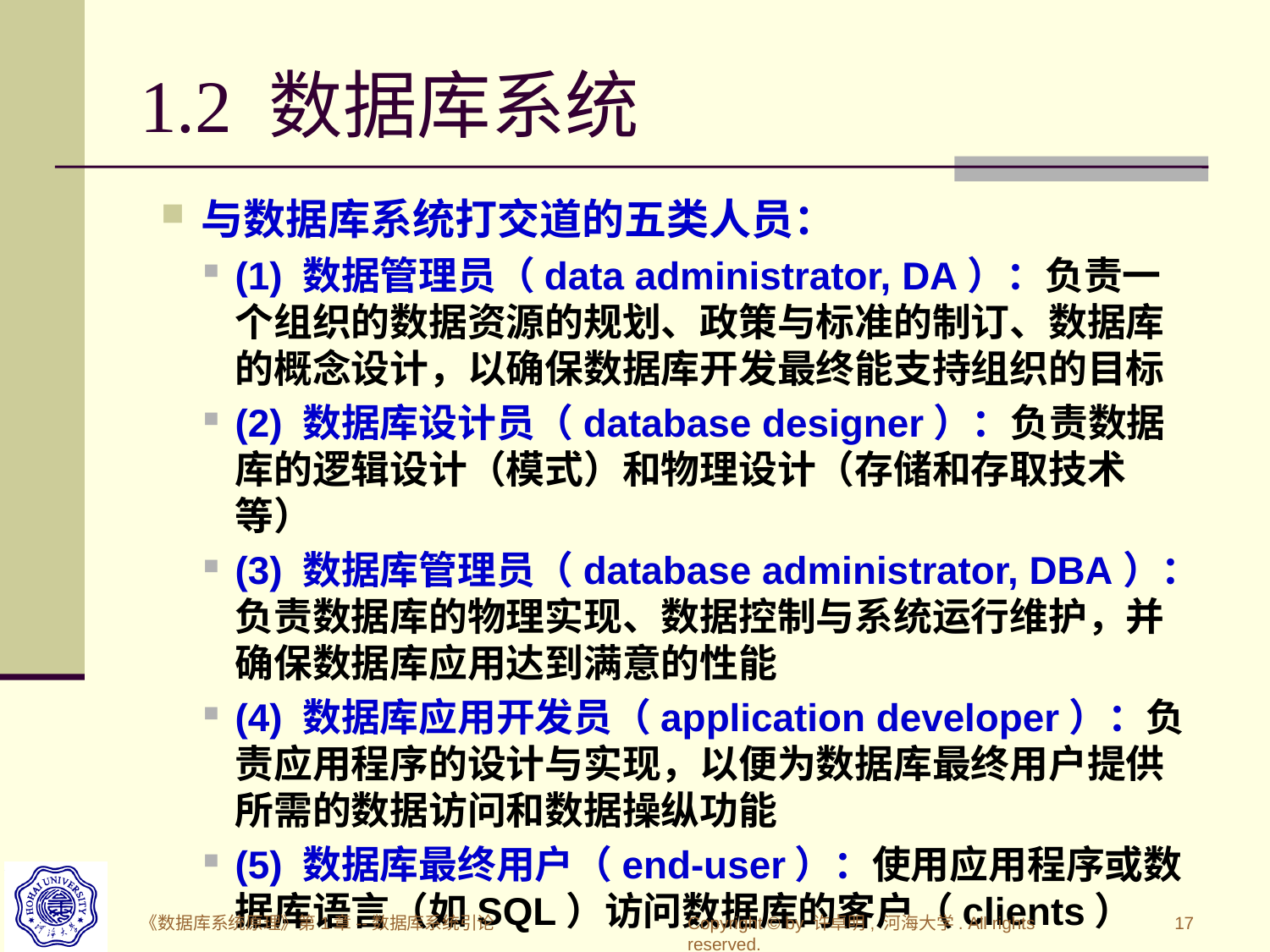

# 1.2 数据库系统
与数据库系统打交道的五类人员：
(1) 数据管理员（data administrator, DA）：负责一个组织的数据资源的规划、政策与标准的制订、数据库的概念设计，以确保数据库开发最终能支持组织的目标
(2) 数据库设计员（database designer）：负责数据库的逻辑设计（模式）和物理设计（存储和存取技术等）
(3) 数据库管理员（database administrator, DBA）：负责数据库的物理实现、数据控制与系统运行维护，并确保数据库应用达到满意的性能
(4) 数据库应用开发员（application developer）：负责应用程序的设计与实现，以便为数据库最终用户提供所需的数据访问和数据操纵功能
(5) 数据库最终用户（end-user）：使用应用程序或数据库语言（如SQL）访问数据库的客户（clients）
《数据库系统原理》第1章--数据库系统引论
Copyright © by 许卓明, 河海大学. All rights reserved.
17